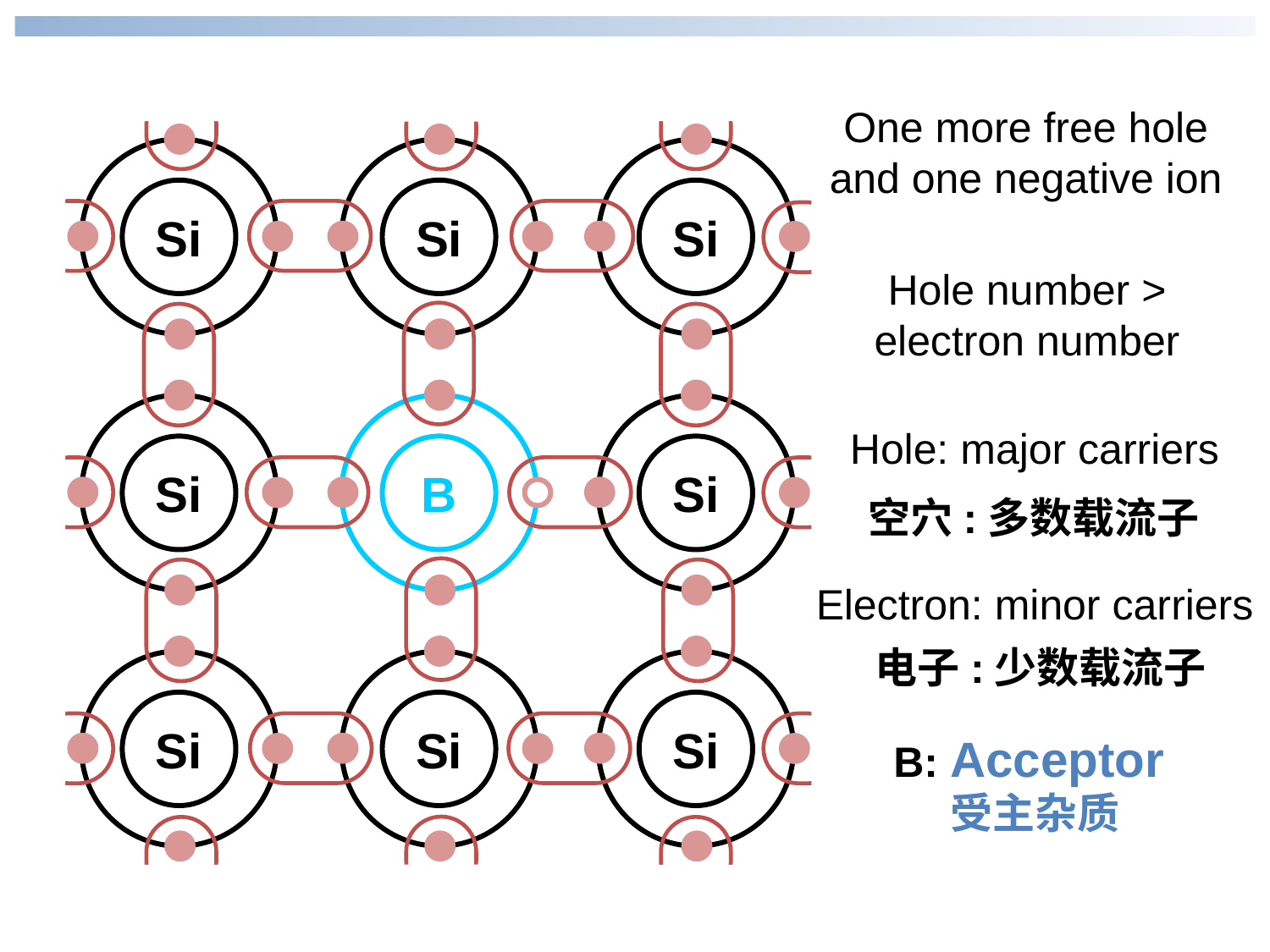

One more free hole and one negative ion

Si

Si

Si

Si

B

Si

Si

Si

Si

Hole number > electron number
Hole: major carriers
空穴:多数载流子
Electron: minor carriers
电子:少数载流子
B: Acceptor受主杂质